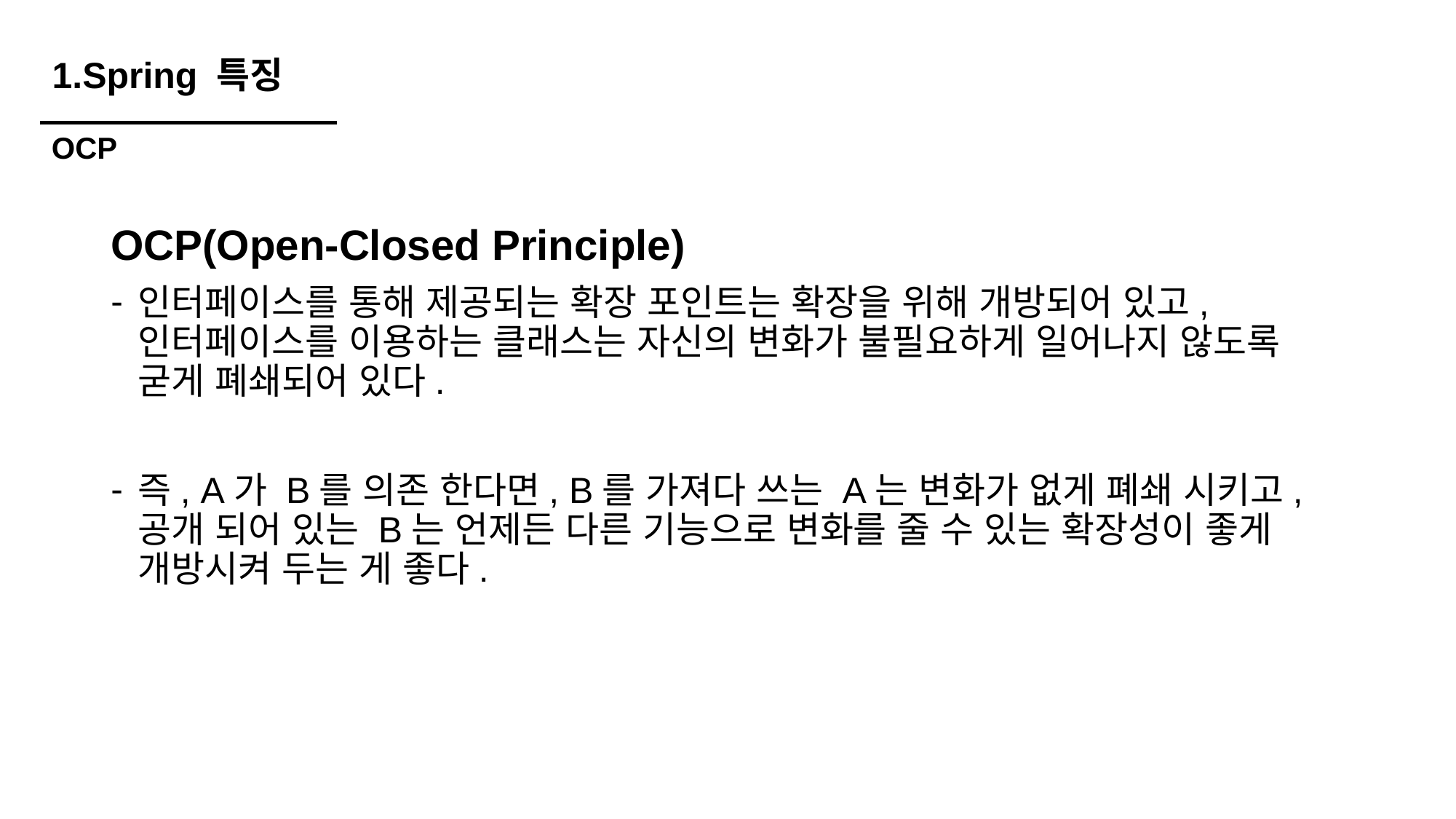

1.Spring 특징
OCP
OCP(Open-Closed Principle)
인터페이스를 통해 제공되는 확장 포인트는 확장을 위해 개방되어 있고, 인터페이스를 이용하는 클래스는 자신의 변화가 불필요하게 일어나지 않도록 굳게 폐쇄되어 있다.

즉, A가 B를 의존 한다면, B를 가져다 쓰는 A는 변화가 없게 폐쇄 시키고, 공개 되어 있는 B는 언제든 다른 기능으로 변화를 줄 수 있는 확장성이 좋게 개방시켜 두는 게 좋다.